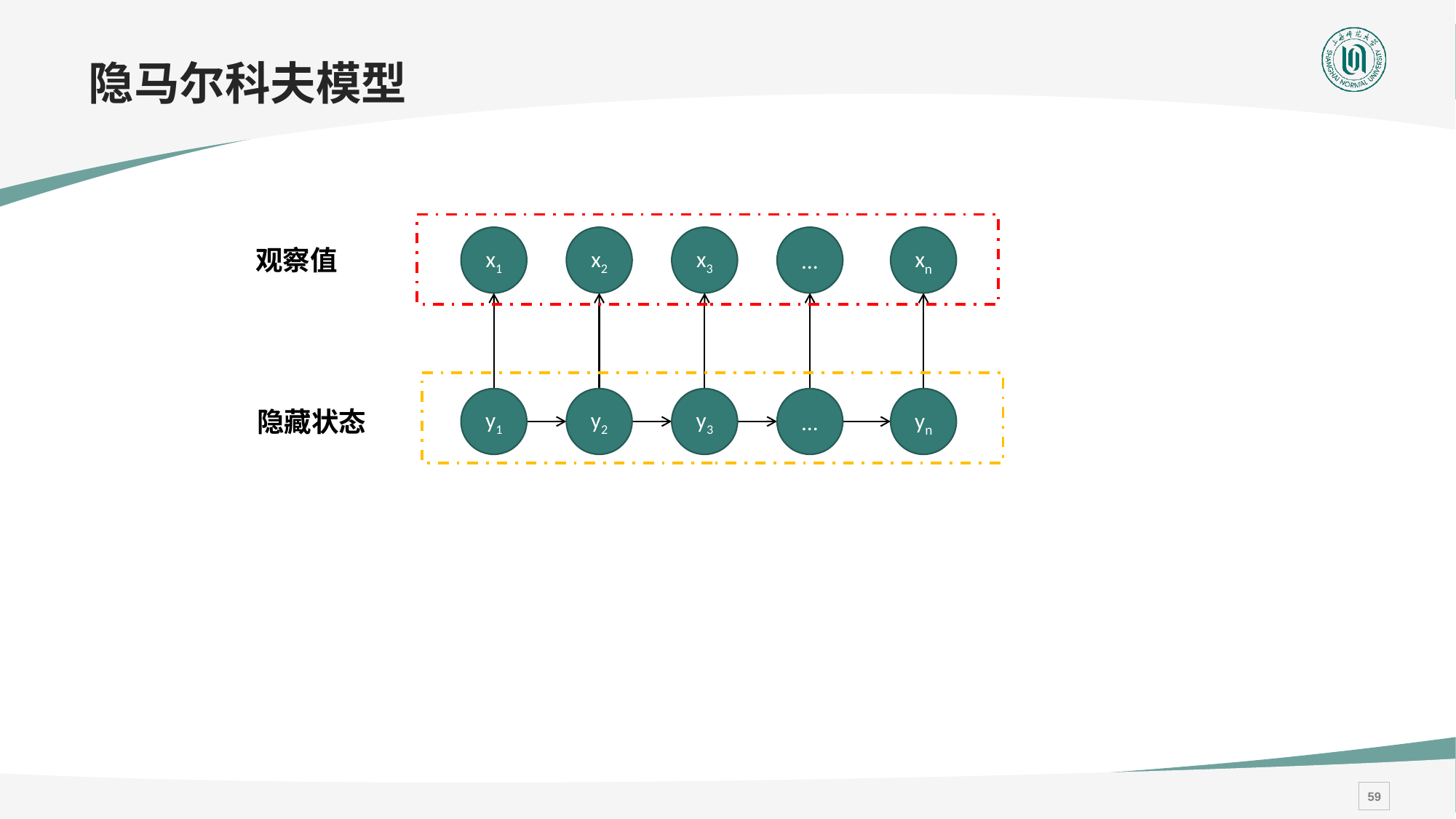

# 隐马尔科夫模型

x1
x2
x3
...
xn
观察值

y1
y2
y3
...
yn
隐藏状态